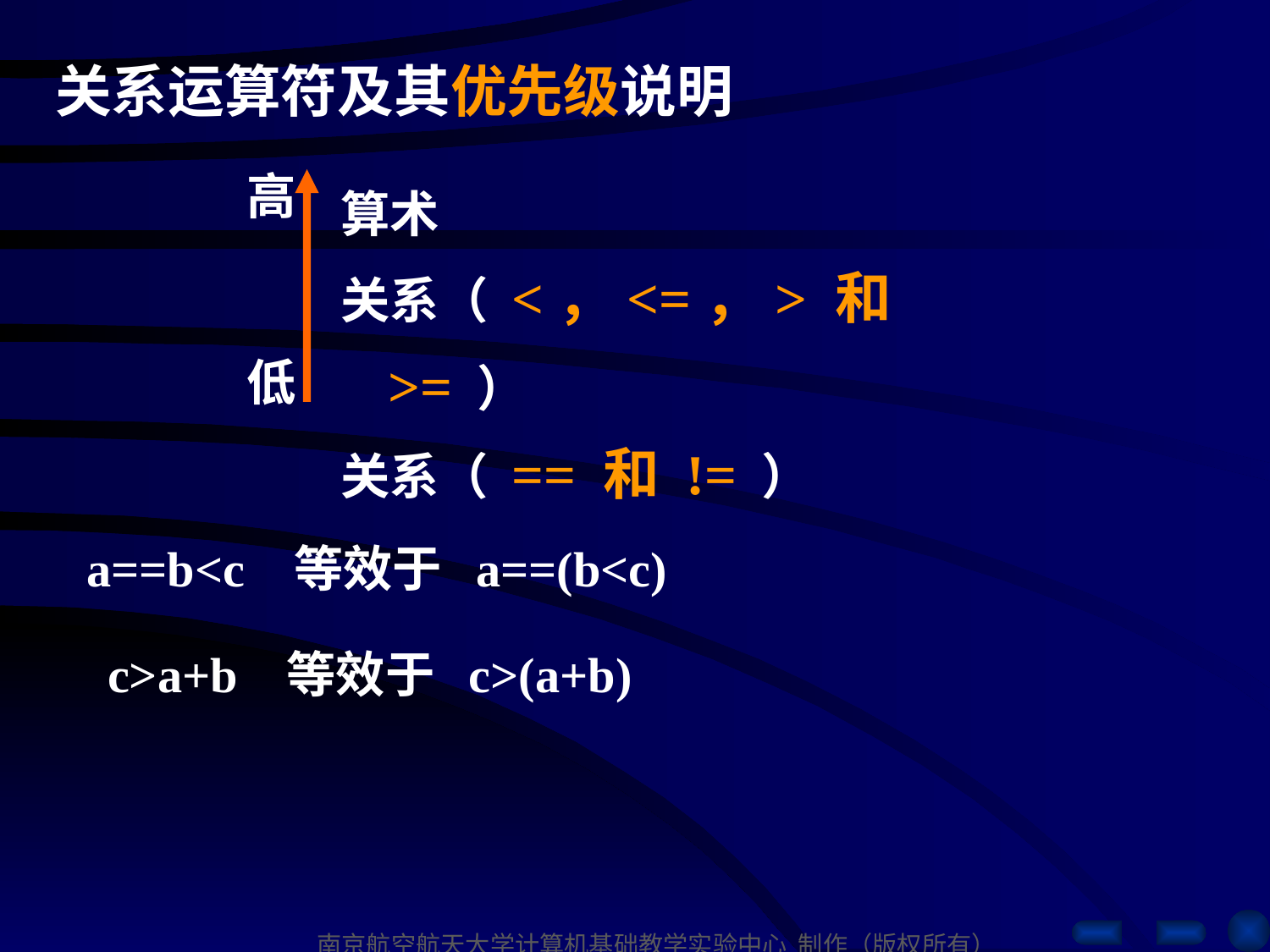

# 关系运算符及其优先级说明
 高

 低

算术
关系（ <，<=，> 和 >= ）
关系（ == 和 != ）
a==b<c   等效于  a==(b<c)
c>a+b   等效于  c>(a+b)